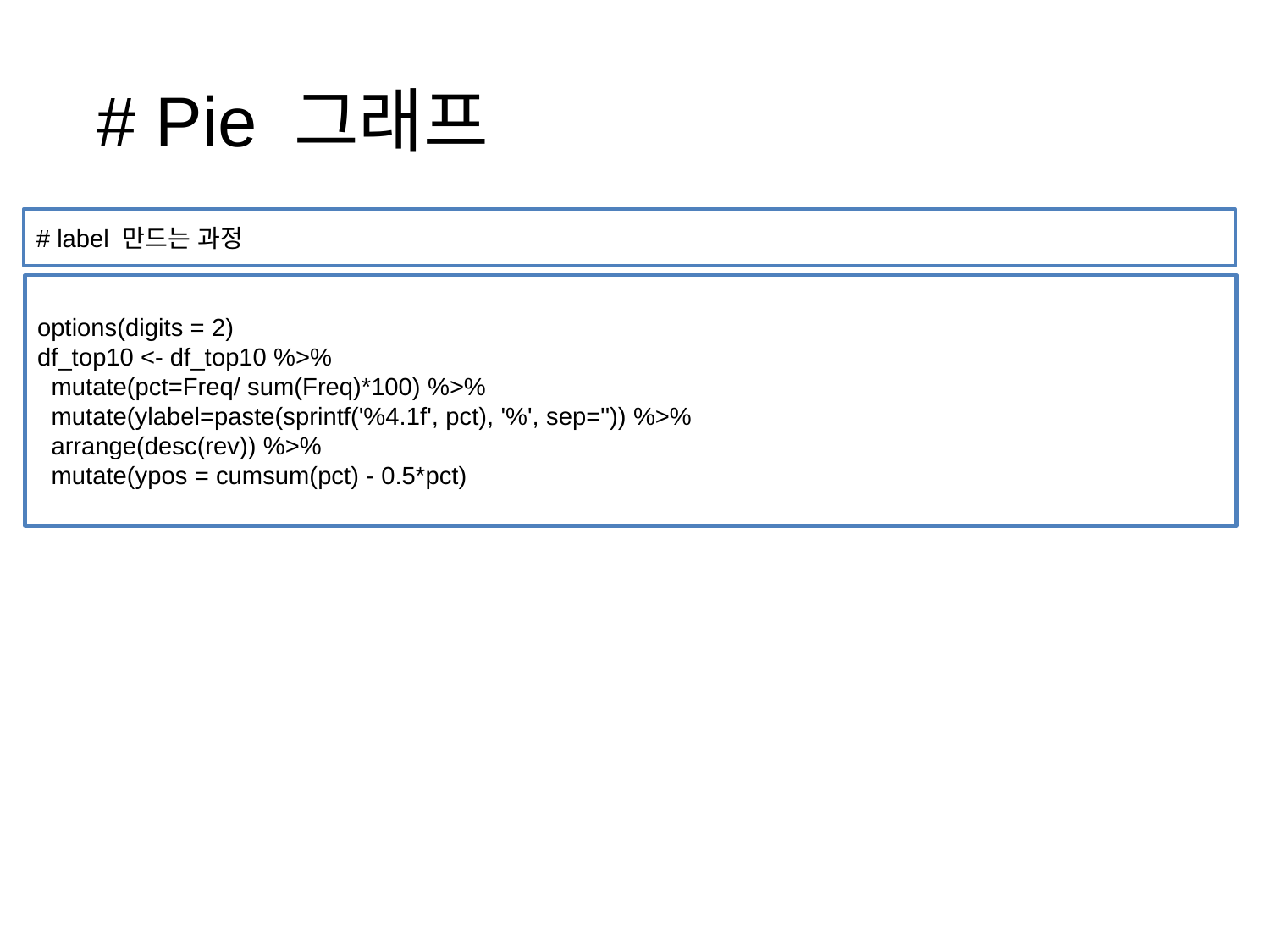

# # Pie 그래프
# label 만드는 과정
options(digits = 2)
df_top10 <- df_top10 %>%
  mutate(pct=Freq/ sum(Freq)*100) %>%
  mutate(ylabel=paste(sprintf('%4.1f', pct), '%', sep='')) %>%
  arrange(desc(rev)) %>%
  mutate(ypos = cumsum(pct) - 0.5*pct)